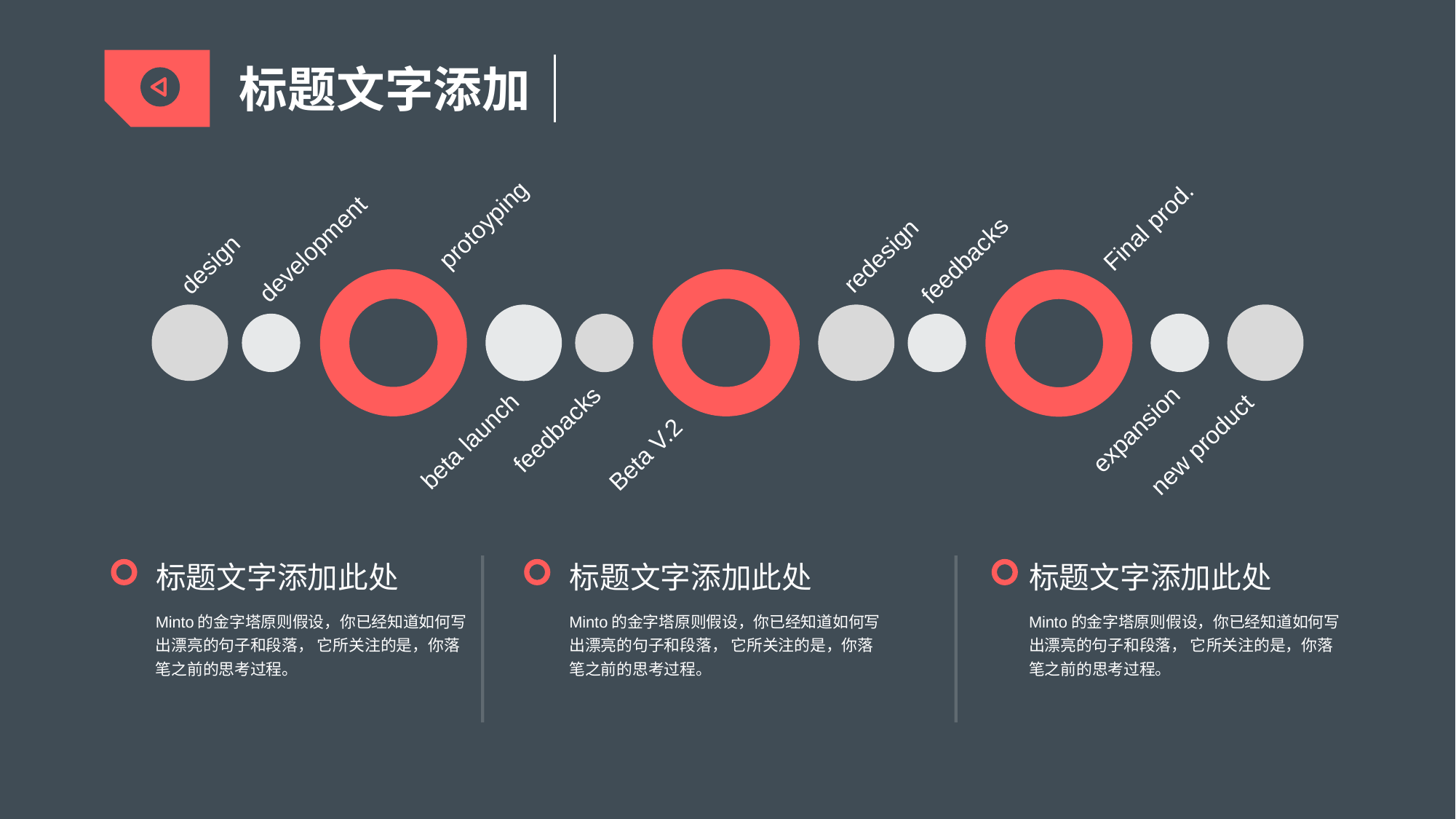

标题文字添加

protoyping
Final prod.
development
redesign
feedbacks
design

expansion
feedbacks
beta launch
new product
Beta V.2
标题文字添加此处
Minto的金字塔原则假设，你已经知道如何写出漂亮的句子和段落， 它所关注的是，你落笔之前的思考过程。
标题文字添加此处
Minto的金字塔原则假设，你已经知道如何写出漂亮的句子和段落， 它所关注的是，你落笔之前的思考过程。
标题文字添加此处
Minto的金字塔原则假设，你已经知道如何写出漂亮的句子和段落， 它所关注的是，你落笔之前的思考过程。